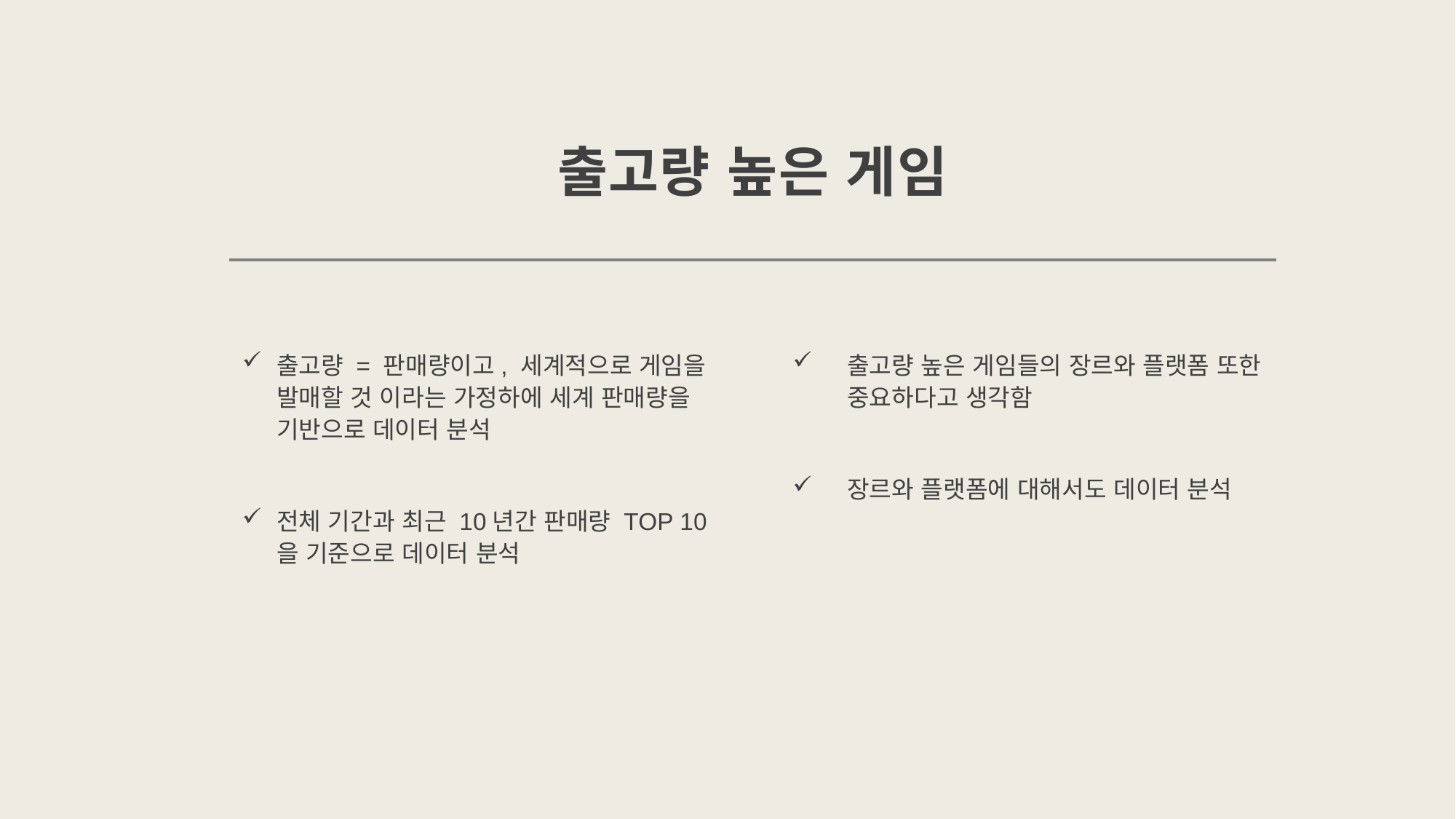

# 출고량 높은 게임

출고량 = 판매량이고, 세계적으로 게임을 발매할 것 이라는 가정하에 세계 판매량을 기반으로 데이터 분석

전체 기간과 최근 10년간 판매량 TOP 10을 기준으로 데이터 분석

출고량 높은 게임들의 장르와 플랫폼 또한 중요하다고 생각함

장르와 플랫폼에 대해서도 데이터 분석